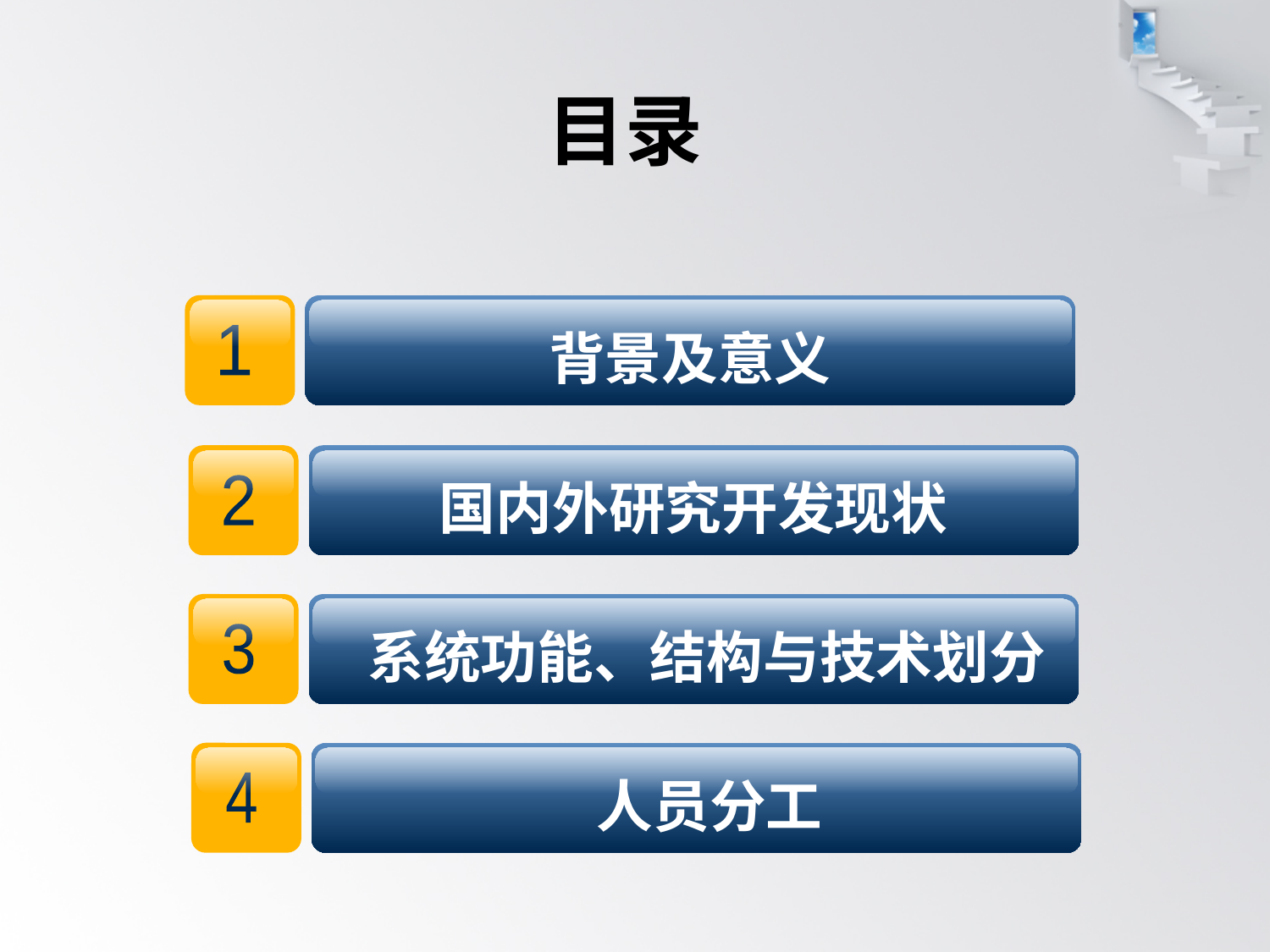

# 目录

1
背景及意义

2
国内外研究开发现状

3
 系统功能、结构与技术划分

4
 人员分工